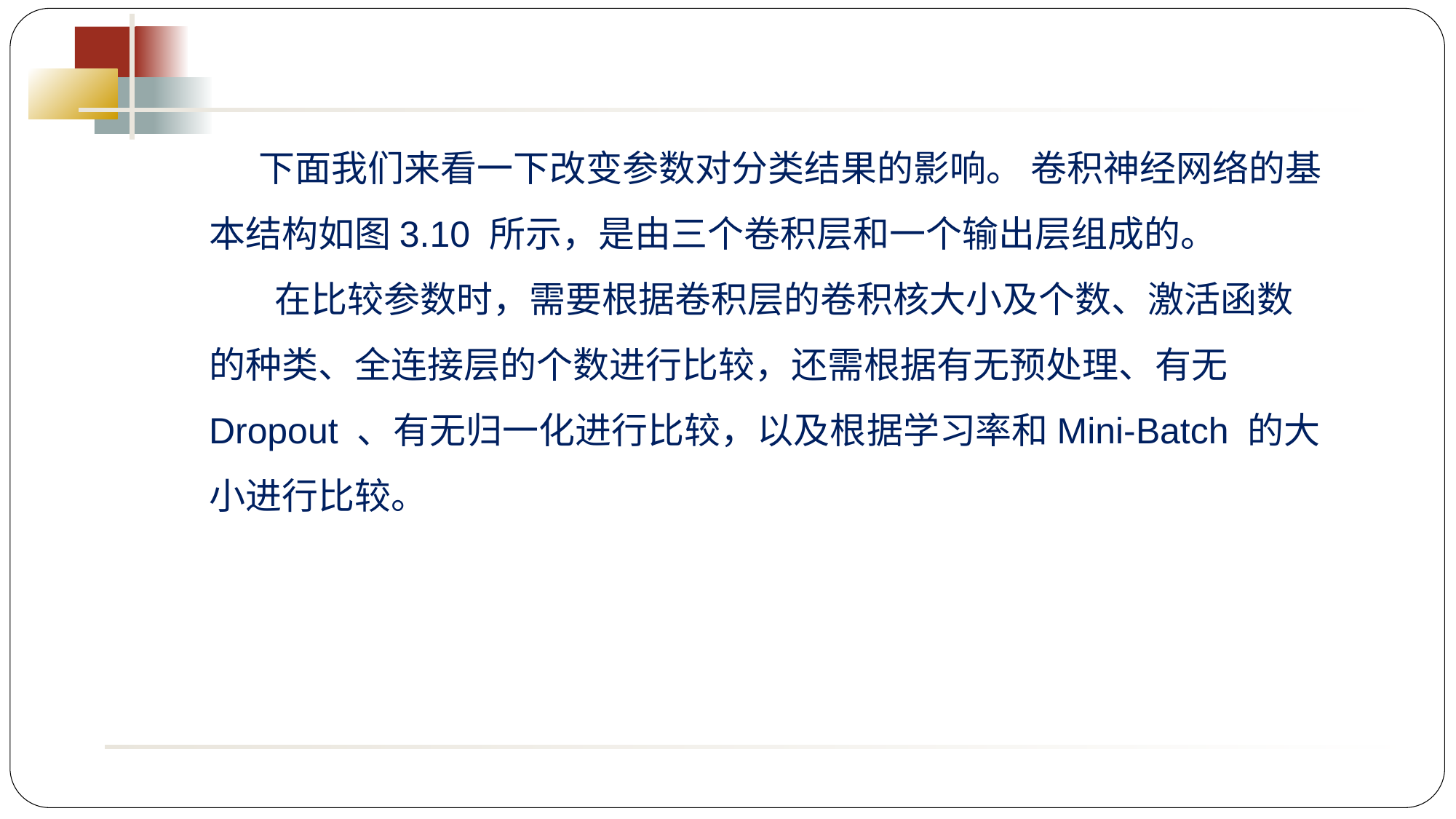

下面我们来看一下改变参数对分类结果的影响。 卷积神经网络的基本结构如图3.10 所示，是由三个卷积层和一个输出层组成的。
       在比较参数时，需要根据卷积层的卷积核大小及个数、激活函数的种类、全连接层的个数进行比较，还需根据有无预处理、有无Dropout 、有无归一化进行比较，以及根据学习率和Mini-Batch 的大小进行比较。